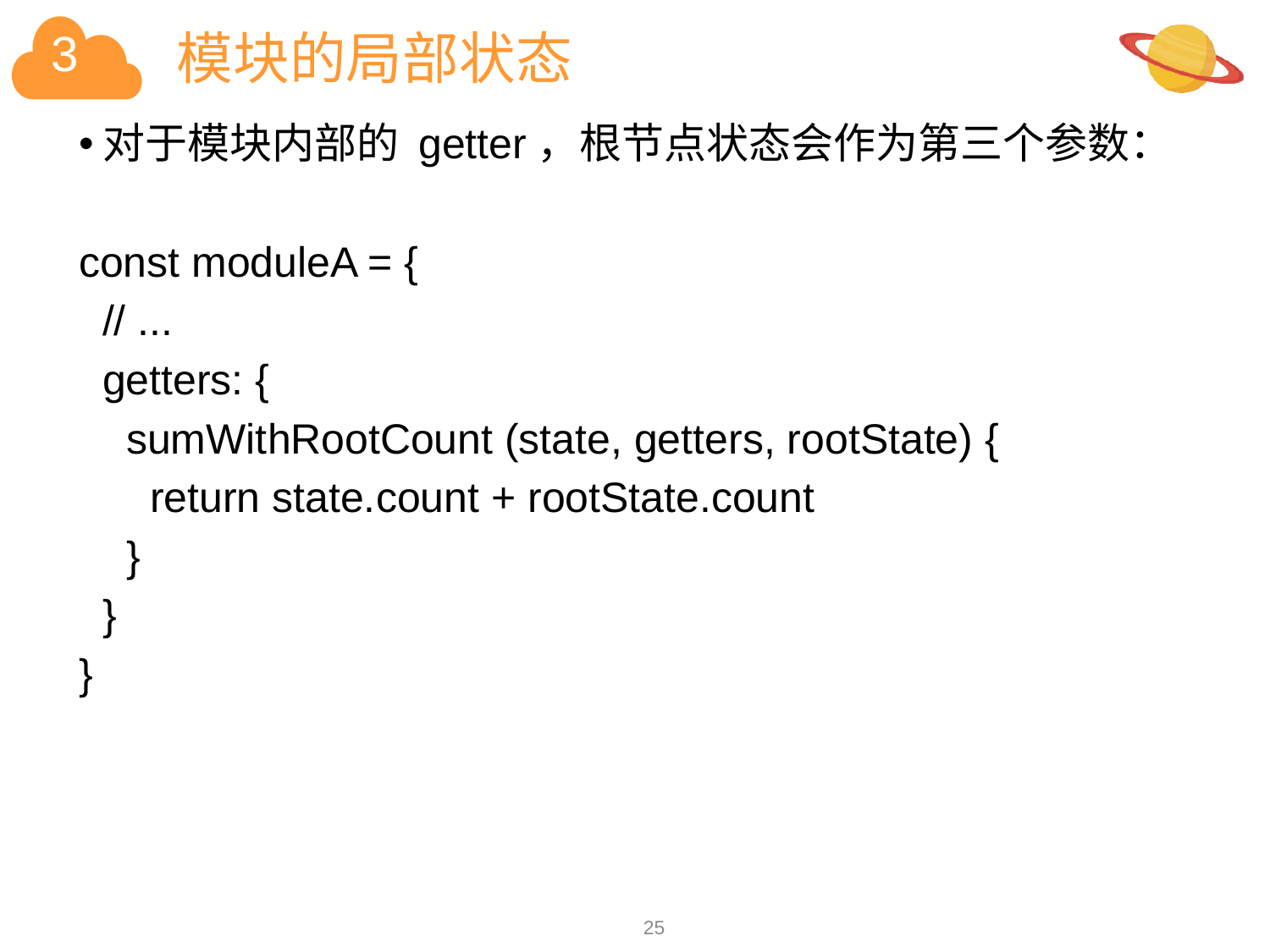

# 模块的局部状态
对于模块内部的 getter，根节点状态会作为第三个参数：

const moduleA = {
  // ...
  getters: {
    sumWithRootCount (state, getters, rootState) {
      return state.count + rootState.count
    }
  }
}
25